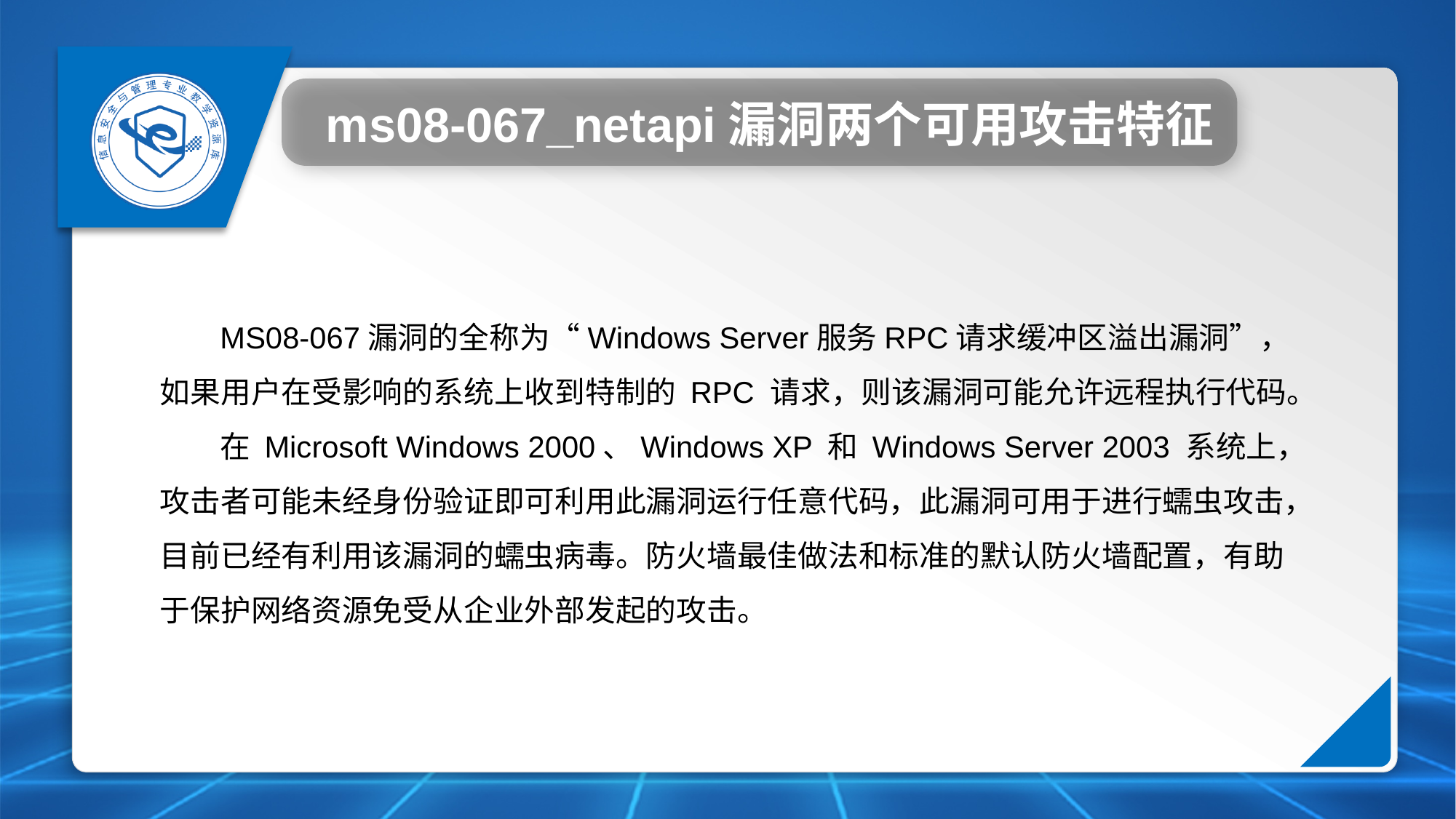

ms08-067_netapi漏洞两个可用攻击特征
MS08-067漏洞的全称为“Windows Server服务RPC请求缓冲区溢出漏洞”，如果用户在受影响的系统上收到特制的 RPC 请求，则该漏洞可能允许远程执行代码。
在 Microsoft Windows 2000、Windows XP 和 Windows Server 2003 系统上，攻击者可能未经身份验证即可利用此漏洞运行任意代码，此漏洞可用于进行蠕虫攻击，目前已经有利用该漏洞的蠕虫病毒。防火墙最佳做法和标准的默认防火墙配置，有助于保护网络资源免受从企业外部发起的攻击。